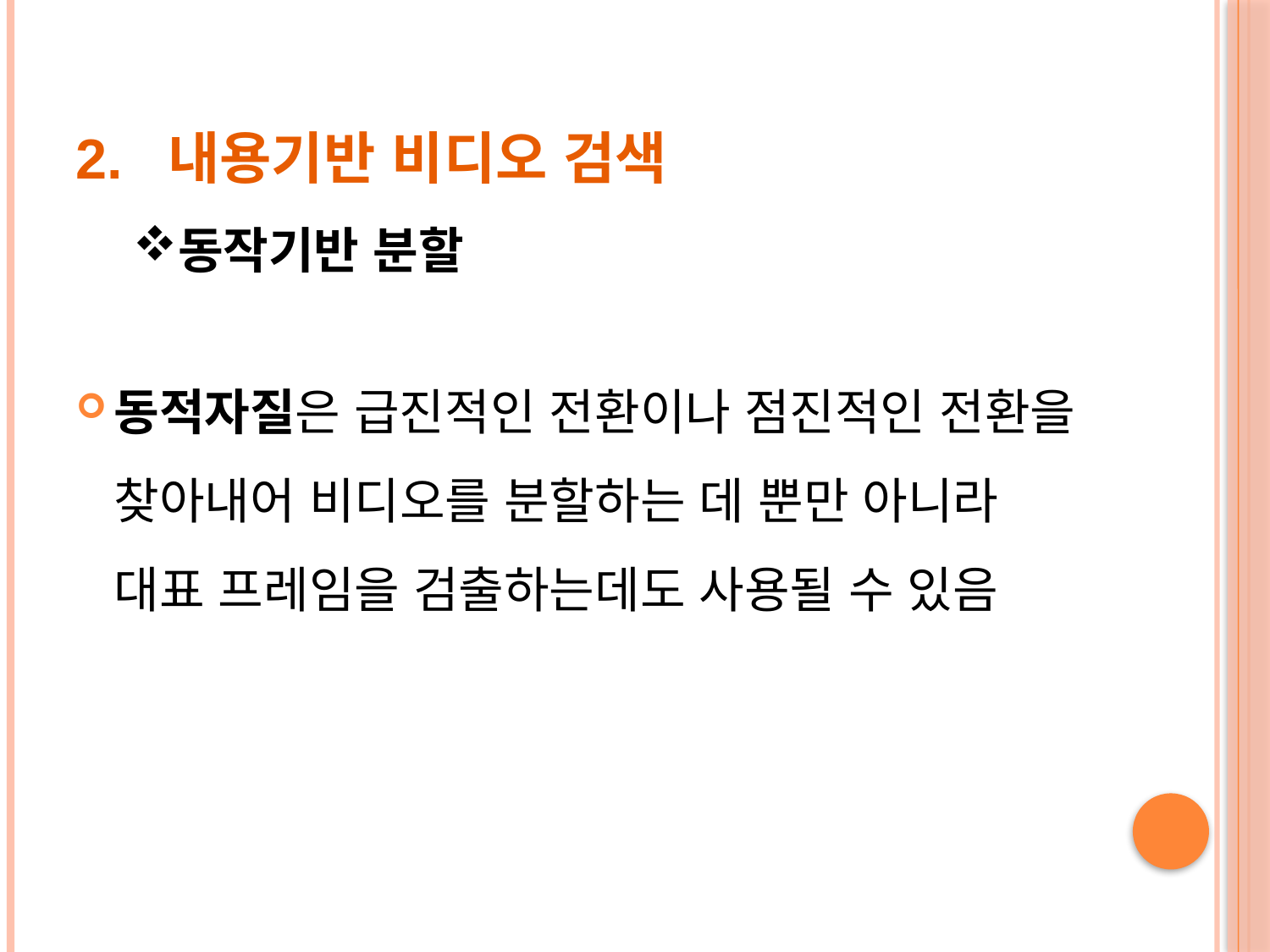

# 2.  내용기반 비디오 검색
동작기반 분할

동적자질은 급진적인 전환이나 점진적인 전환을 찾아내어 비디오를 분할하는 데 뿐만 아니라 대표 프레임을 검출하는데도 사용될 수 있음